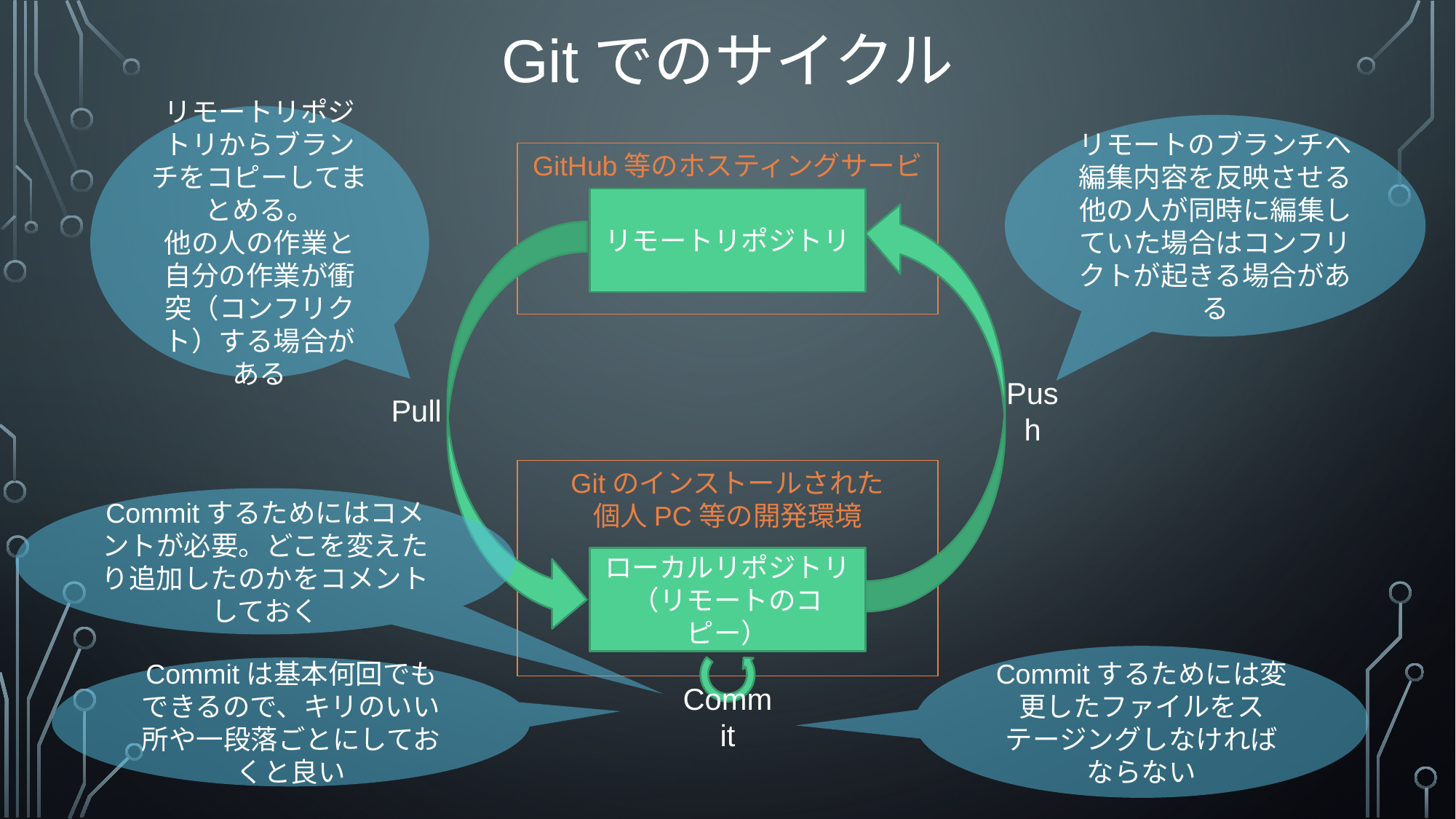

Gitでのサイクル
リモートリポジトリからブランチをコピーしてまとめる。
他の人の作業と自分の作業が衝突（コンフリクト）する場合がある
リモートのブランチへ編集内容を反映させる
他の人が同時に編集していた場合はコンフリクトが起きる場合がある
GitHub等のホスティングサービス
リモートリポジトリ

Pull
Push
Gitのインストールされた
個人PC等の開発環境
Commitするためにはコメントが必要。どこを変えたり追加したのかをコメントしておく
ローカルリポジトリ
（リモートのコピー）

Commitするためには変更したファイルをステージングしなければならない
Commitは基本何回でもできるので、キリのいい所や一段落ごとにしておくと良い
Commit